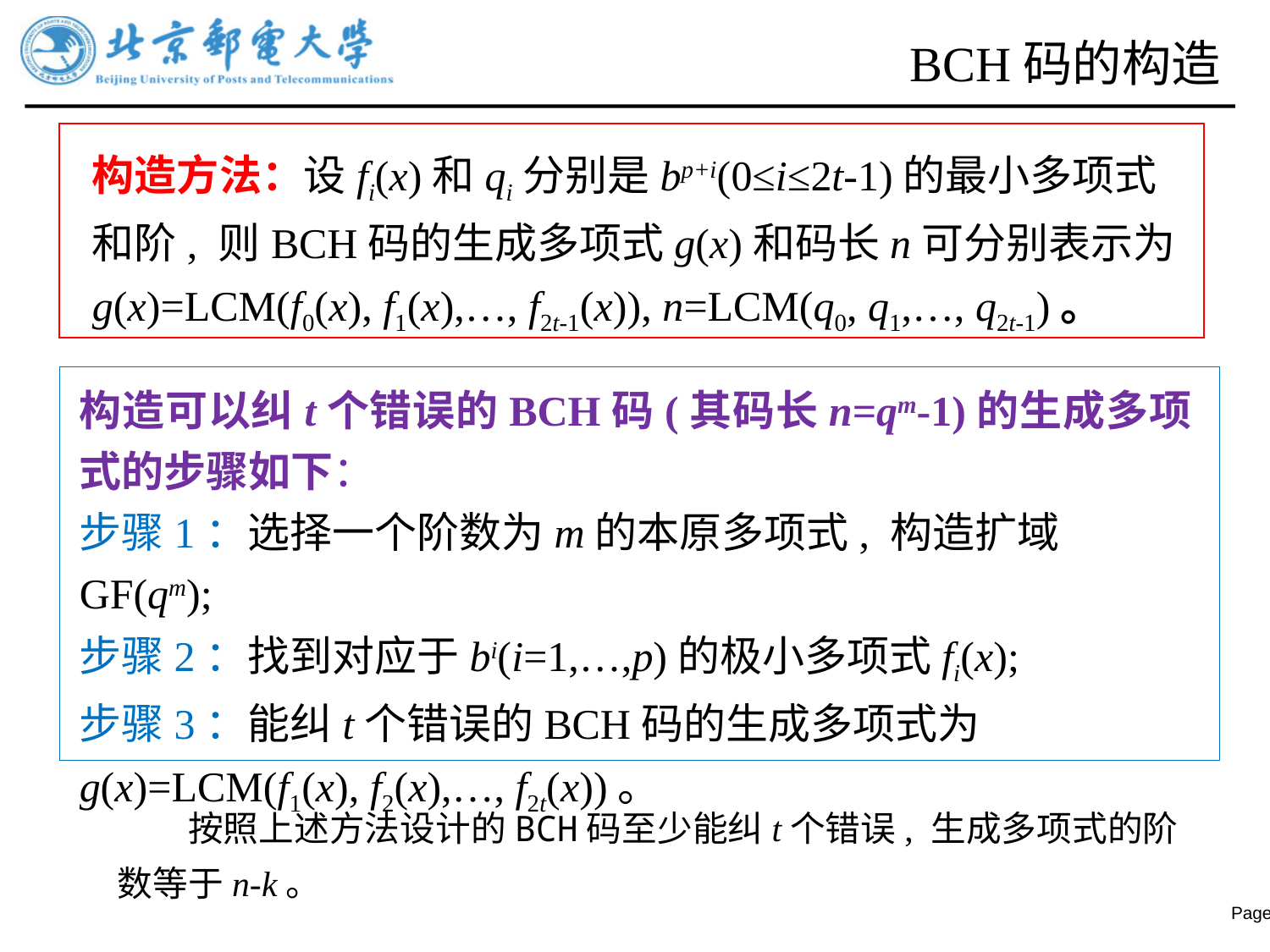

# BCH码的构造

构造方法：设fi(x)和qi分别是bp+i(0≤i≤2t-1)的最小多项式和阶, 则BCH码的生成多项式g(x)和码长n可分别表示为g(x)=LCM(f0(x), f1(x),…, f2t-1(x)), n=LCM(q0, q1,…, q2t-1)。

构造可以纠t个错误的BCH码(其码长n=qm-1)的生成多项式的步骤如下：
步骤1：选择一个阶数为m的本原多项式, 构造扩域GF(qm);
步骤2：找到对应于bi(i=1,…,p)的极小多项式fi(x);
步骤3：能纠t个错误的BCH码的生成多项式为g(x)=LCM(f1(x), f2(x),…, f2t(x))。
按照上述方法设计的BCH码至少能纠t个错误, 生成多项式的阶数等于n-k。